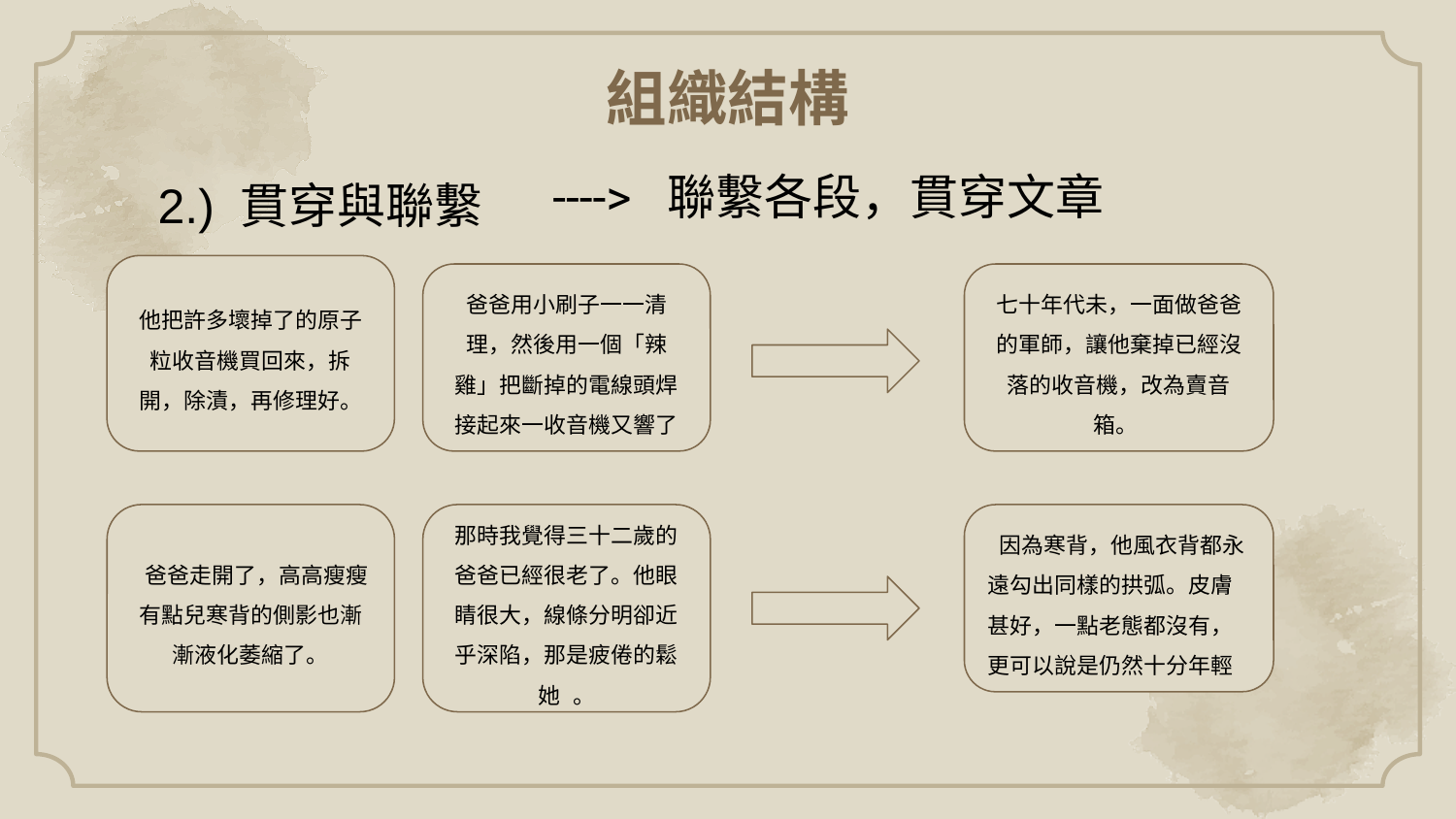

# 組織結構
2.) 貫穿與聯繫
---->  聯繫各段，貫穿文章
他把許多壞掉了的原子粒收音機買回來，拆開，除漬，再修理好。
爸爸用小刷子一一清理，然後用一個「辣雞」把斷掉的電線頭焊接起來一收音機又響了
七十年代未，一面做爸爸的軍師，讓他棄掉已經沒落的收音機，改為賣音箱。

 爸爸走開了，高高瘦瘦有點兒寒背的側影也漸漸液化萎縮了。
那時我覺得三十二歲的爸爸已經很老了。他眼睛很大，線條分明卻近乎深陷，那是疲倦的鬆她  。
 因為寒背，他風衣背都永遠勾出同樣的拱弧。皮膚甚好，一點老態都沒有，更可以說是仍然十分年輕